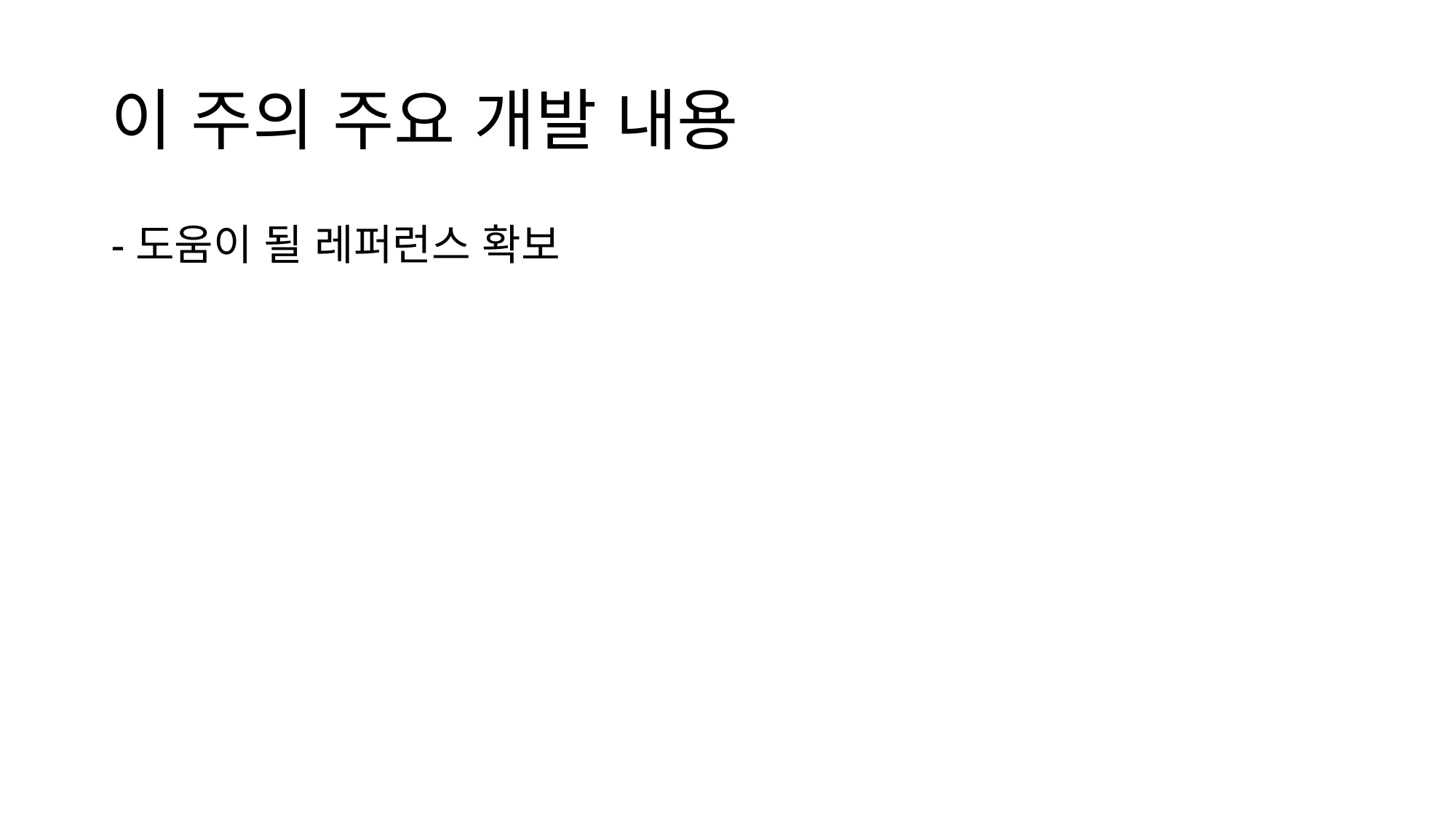

# 이 주의 주요 개발 내용
-도움이 될 레퍼런스 확보